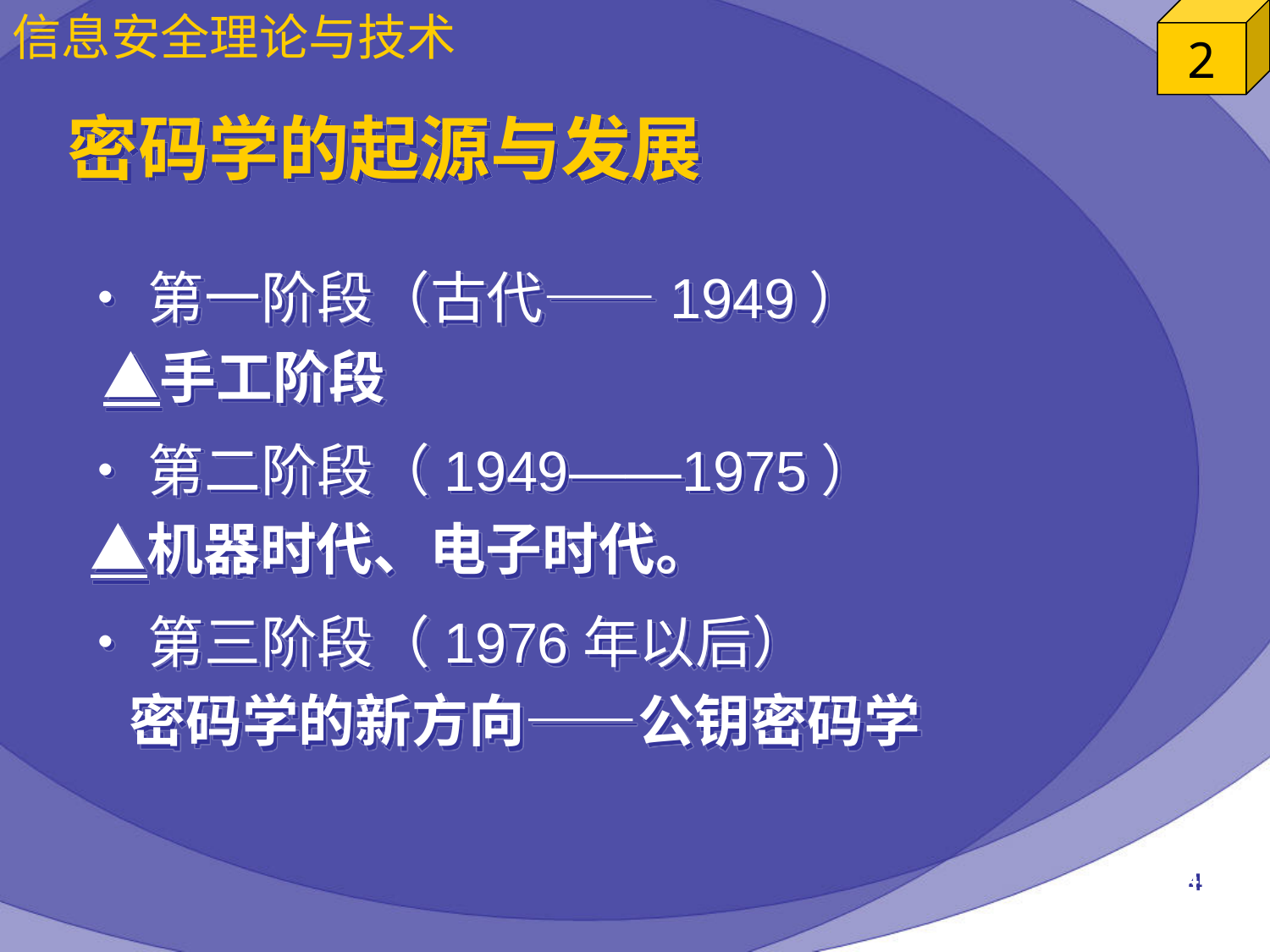

# 密码学的起源与发展
•第一阶段（古代——1949）
  ▲手工阶段
•第二阶段（1949——1975）
 ▲机器时代、电子时代。
•第三阶段（1976年以后）
   密码学的新方向——公钥密码学
4